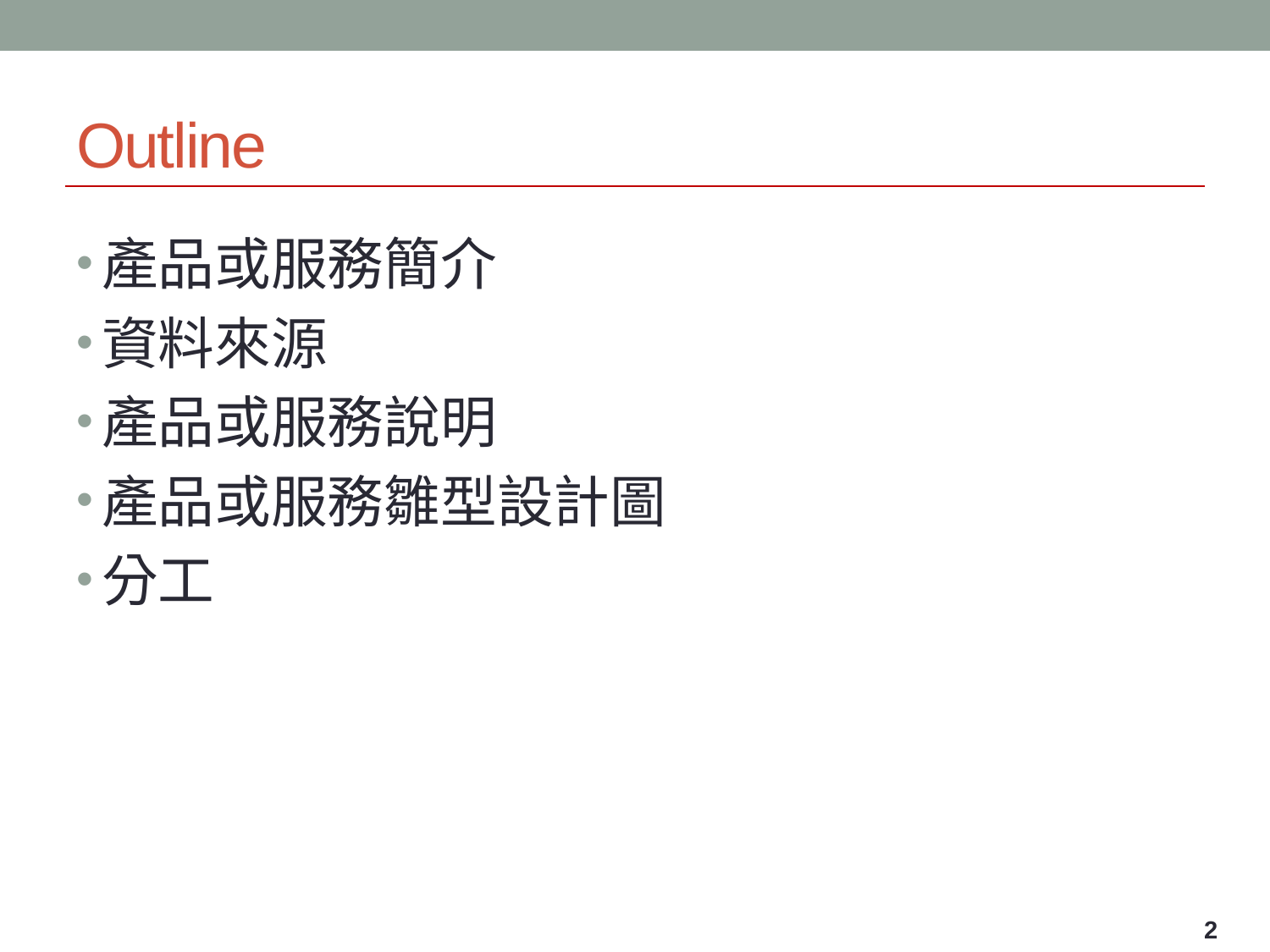

# Outline
產品或服務簡介
資料來源
產品或服務說明
產品或服務雛型設計圖
分工
2